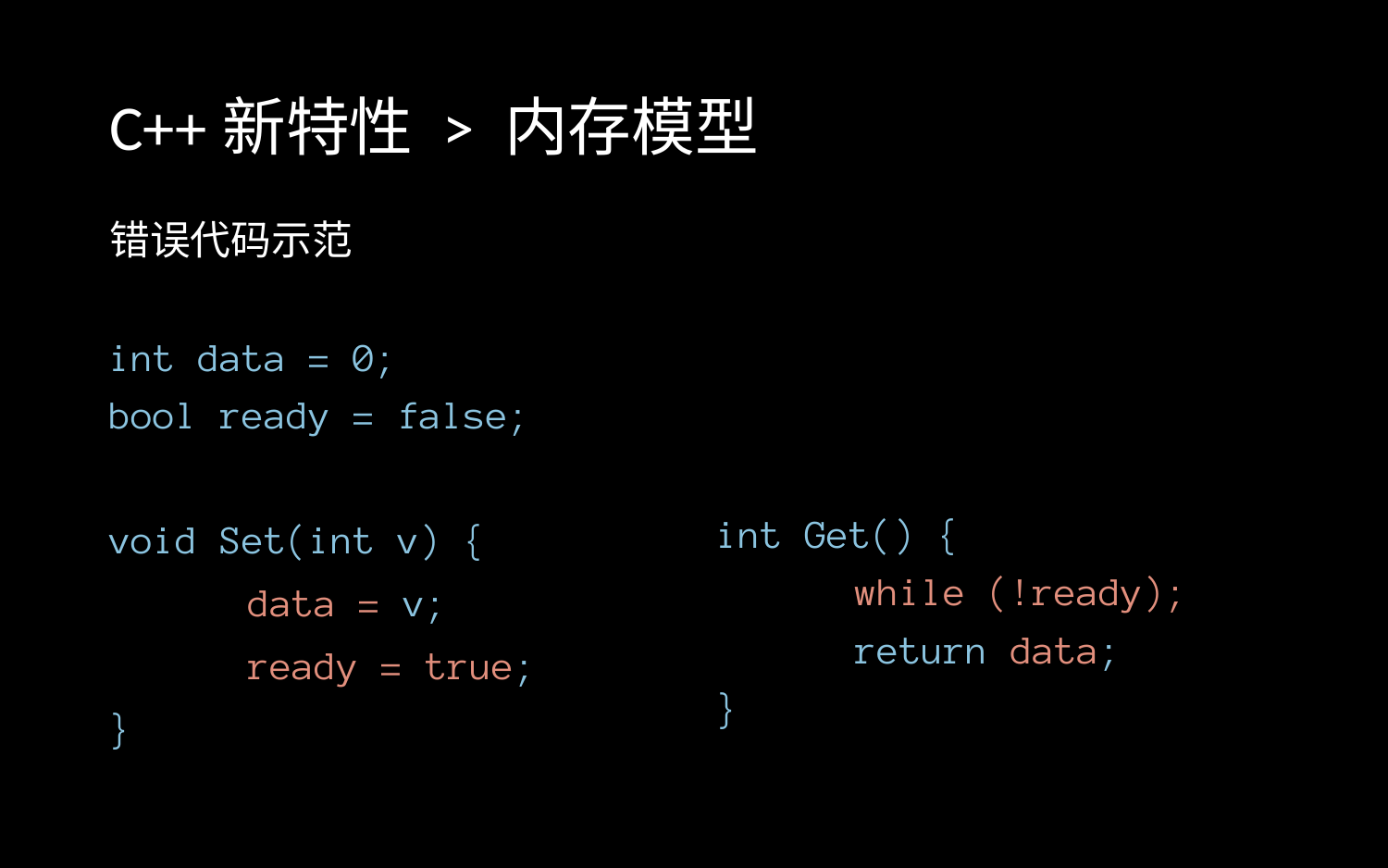

# C++新特性 > 内存模型
错误代码示范

int data = 0;
bool ready = false;
void Set(int v) {
	data = v;
	ready = true;
}
int Get() {
	while (!ready);
	return data;
}